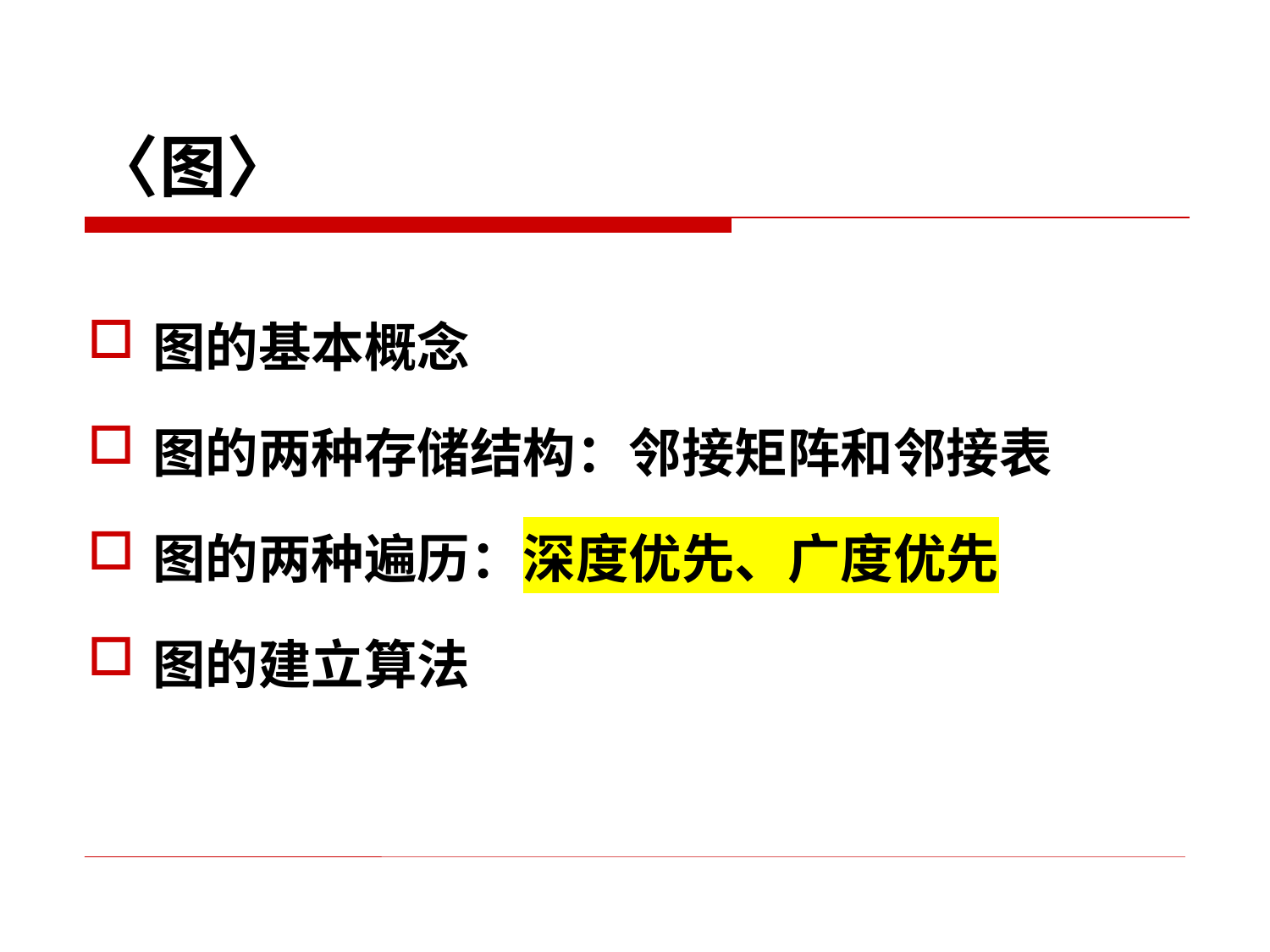

# 〈图〉
图的基本概念
图的两种存储结构：邻接矩阵和邻接表
图的两种遍历：深度优先、广度优先
图的建立算法